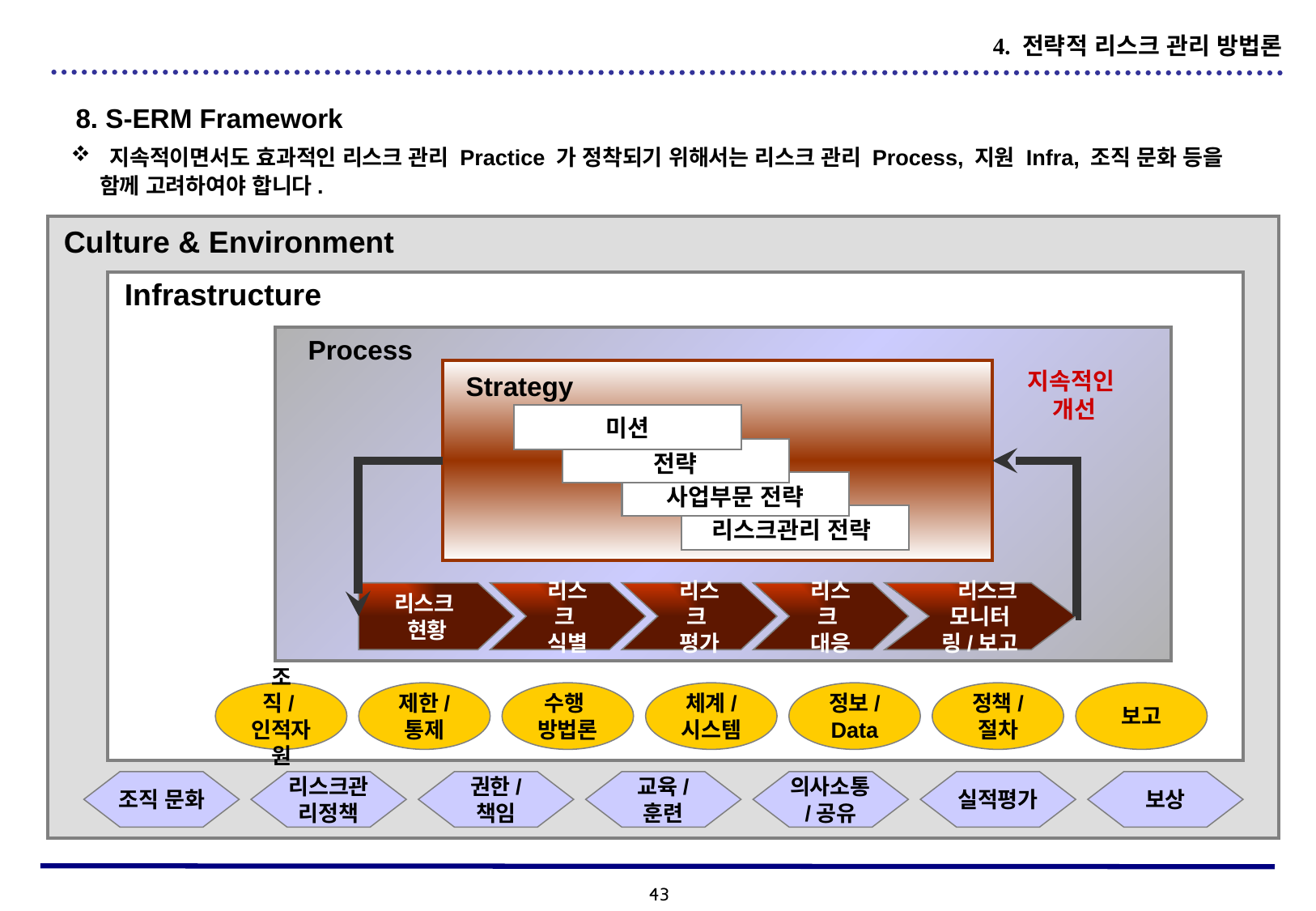

4. 전략적 리스크 관리 방법론
8. S-ERM Framework
 지속적이면서도 효과적인 리스크 관리 Practice 가 정착되기 위해서는 리스크 관리 Process, 지원 Infra, 조직 문화 등을 함께 고려하여야 합니다.

Culture & Environment
Infrastructure

Process

지속적인
개선
Strategy
미션
전략
사업부문 전략
리스크관리 전략
리스크
현황
리스크
식별
리스크
평가
리스크
대응
  리스크 모니터링/보고
조직/인적자원
제한/
통제
수행
방법론
체계/
시스템
정보/Data
정책/
절차
보고
조직 문화
리스크관리정책
권한/
책임
교육/
훈련
의사소통/공유
실적평가
보상